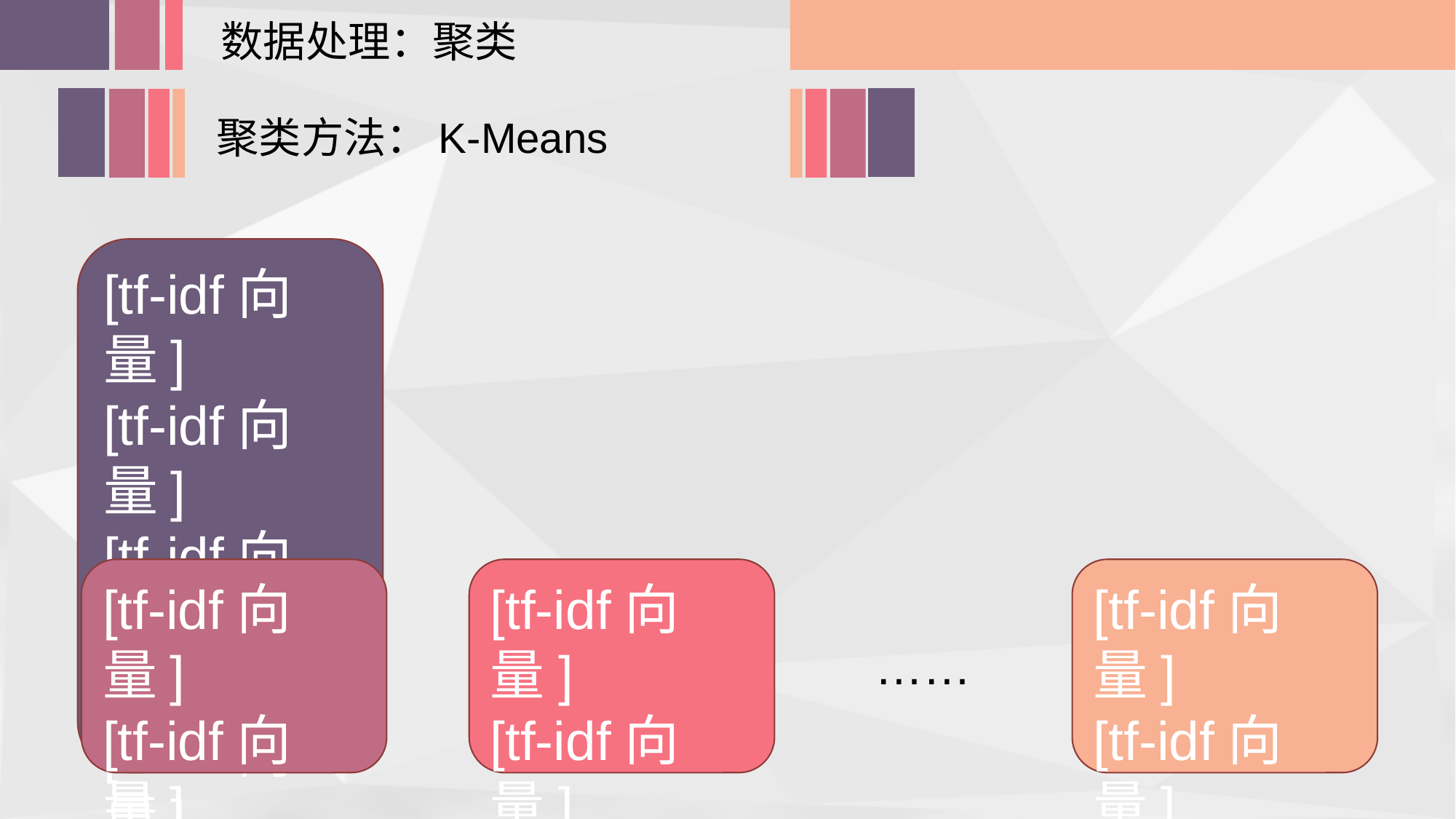

数据处理：聚类

聚类方法：K-Means

[tf-idf向量]
[tf-idf向量]
[tf-idf向量] [tf-idf向量]
[tf-idf向量]
[tf-idf向量]
…

[tf-idf向量]
[tf-idf向量]
…

[tf-idf向量]
[tf-idf向量]
…

[tf-idf向量]
[tf-idf向量]
…

……